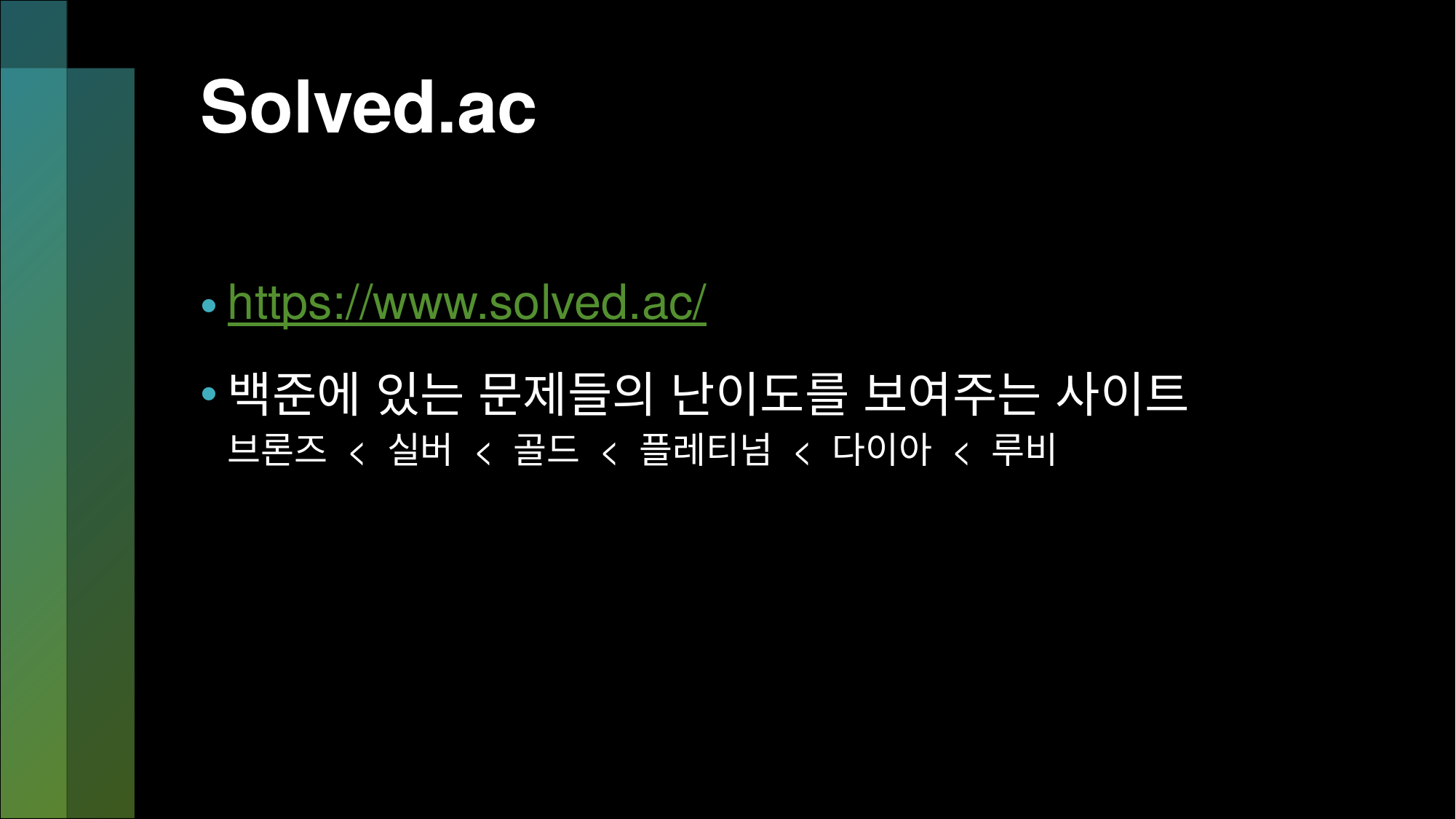

# Solved.ac
https://www.solved.ac/
백준에 있는 문제들의 난이도를 보여주는 사이트
브론즈 < 실버 < 골드 < 플레티넘 < 다이아 < 루비